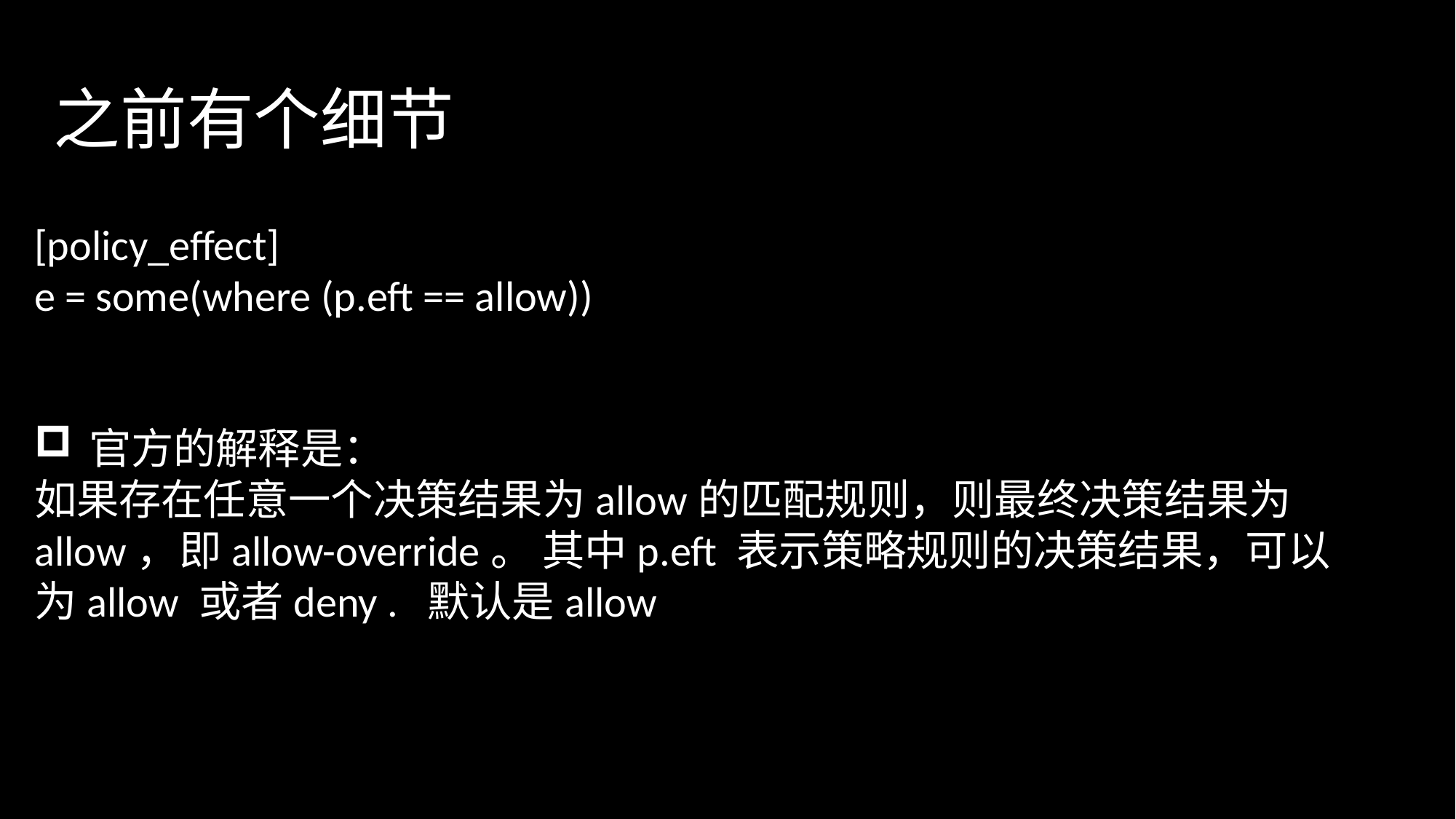

# 之前有个细节
[policy_effect]
e = some(where (p.eft == allow))

官方的解释是：
如果存在任意一个决策结果为allow的匹配规则，则最终决策结果为allow，即allow-override。 其中p.eft 表示策略规则的决策结果，可以为allow 或者deny .  默认是allow